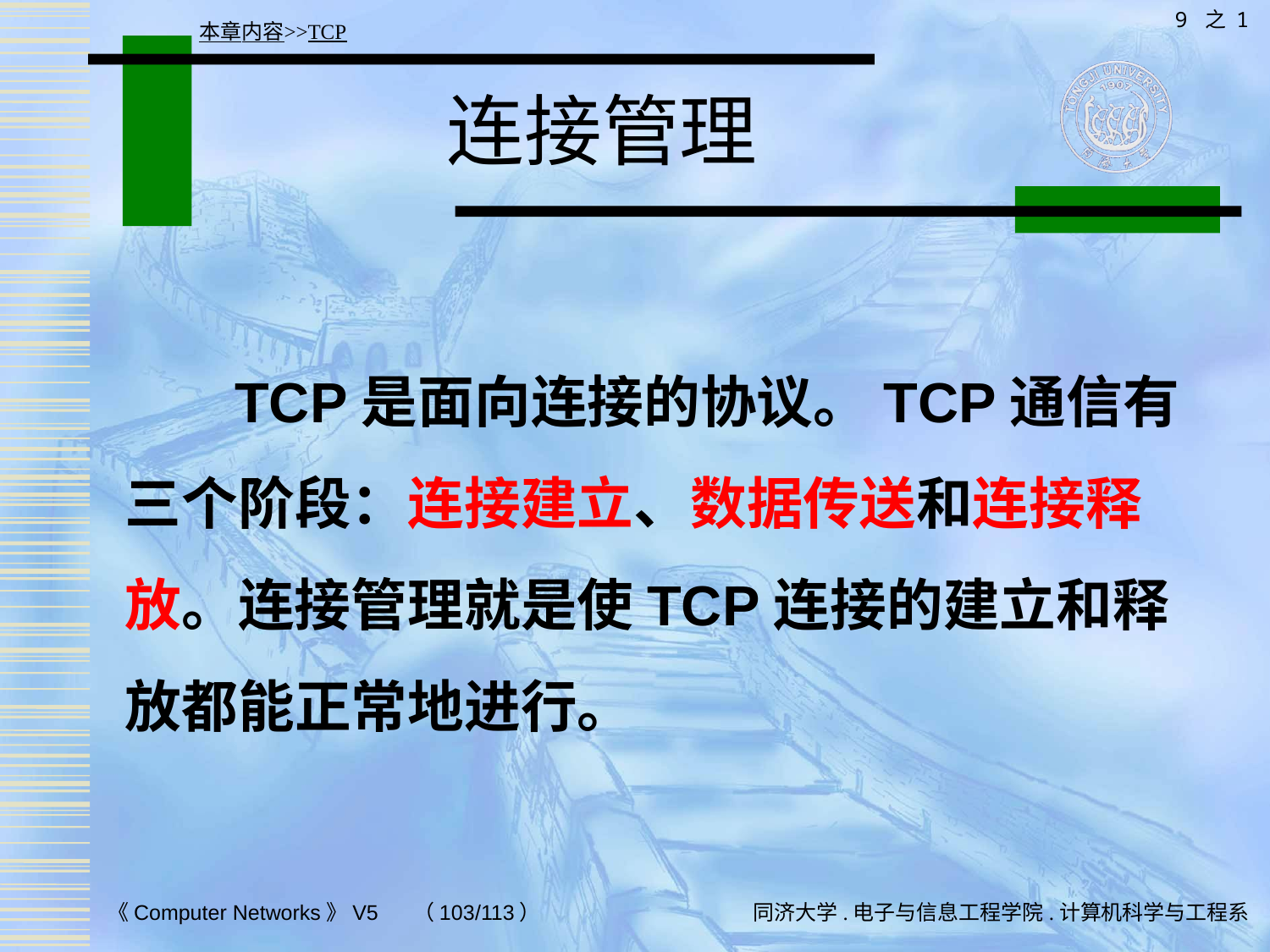

9 之 1
本章内容>>TCP
# 连接管理
       TCP是面向连接的协议。TCP通信有三个阶段：连接建立、数据传送和连接释放。连接管理就是使TCP连接的建立和释放都能正常地进行。